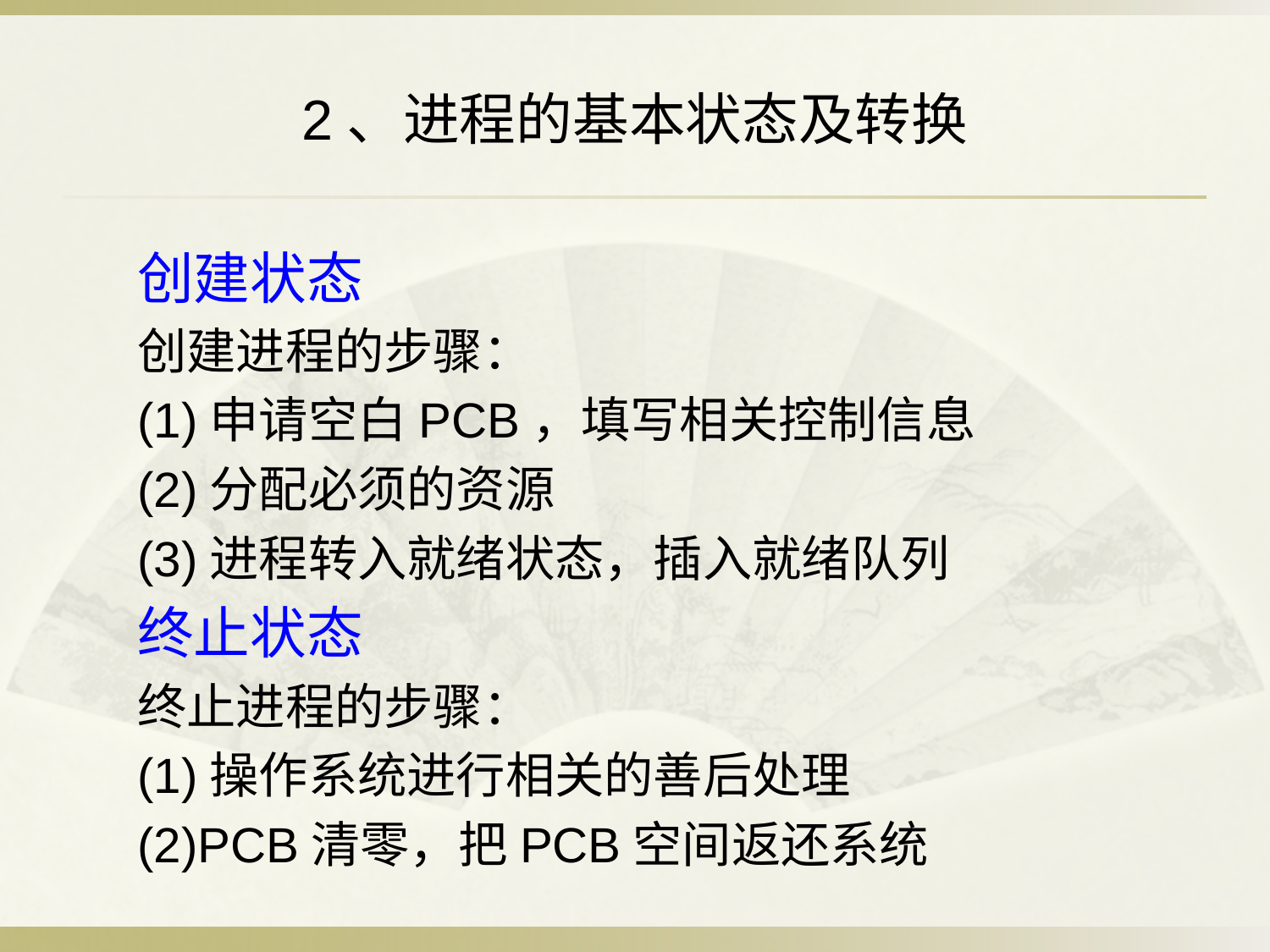

# 2、进程的基本状态及转换
创建状态
创建进程的步骤：
(1)申请空白PCB，填写相关控制信息
(2)分配必须的资源
(3)进程转入就绪状态，插入就绪队列
终止状态
终止进程的步骤：
(1)操作系统进行相关的善后处理
(2)PCB清零，把PCB空间返还系统

12